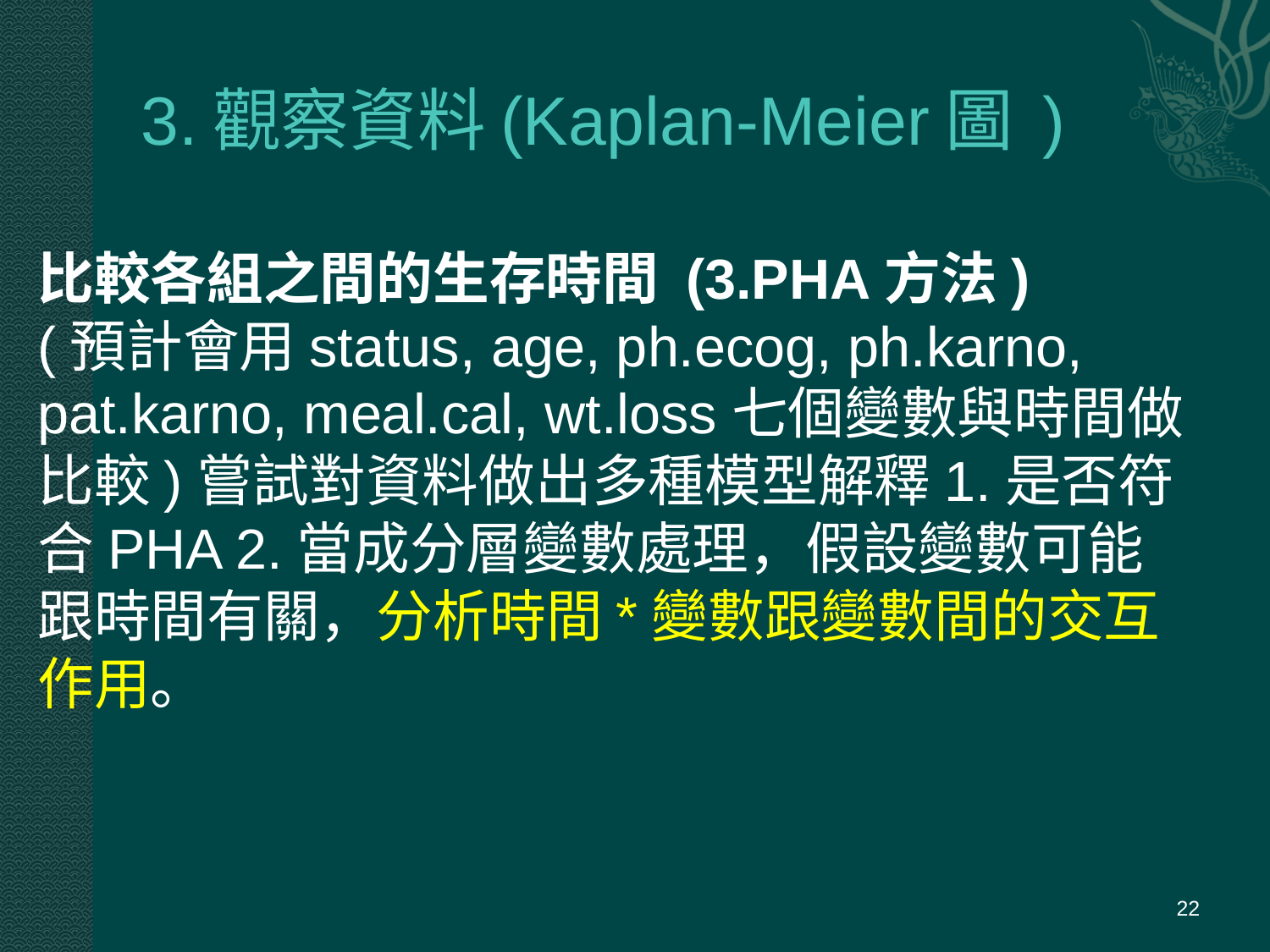

# 3.觀察資料(Kaplan-Meier圖 )
比較各組之間的生存時間 (3.PHA方法)
(預計會用status, age, ph.ecog, ph.karno, pat.karno, meal.cal, wt.loss七個變數與時間做比較)嘗試對資料做出多種模型解釋1.是否符合PHA 2.當成分層變數處理，假設變數可能跟時間有關，分析時間*變數跟變數間的交互作用。
22